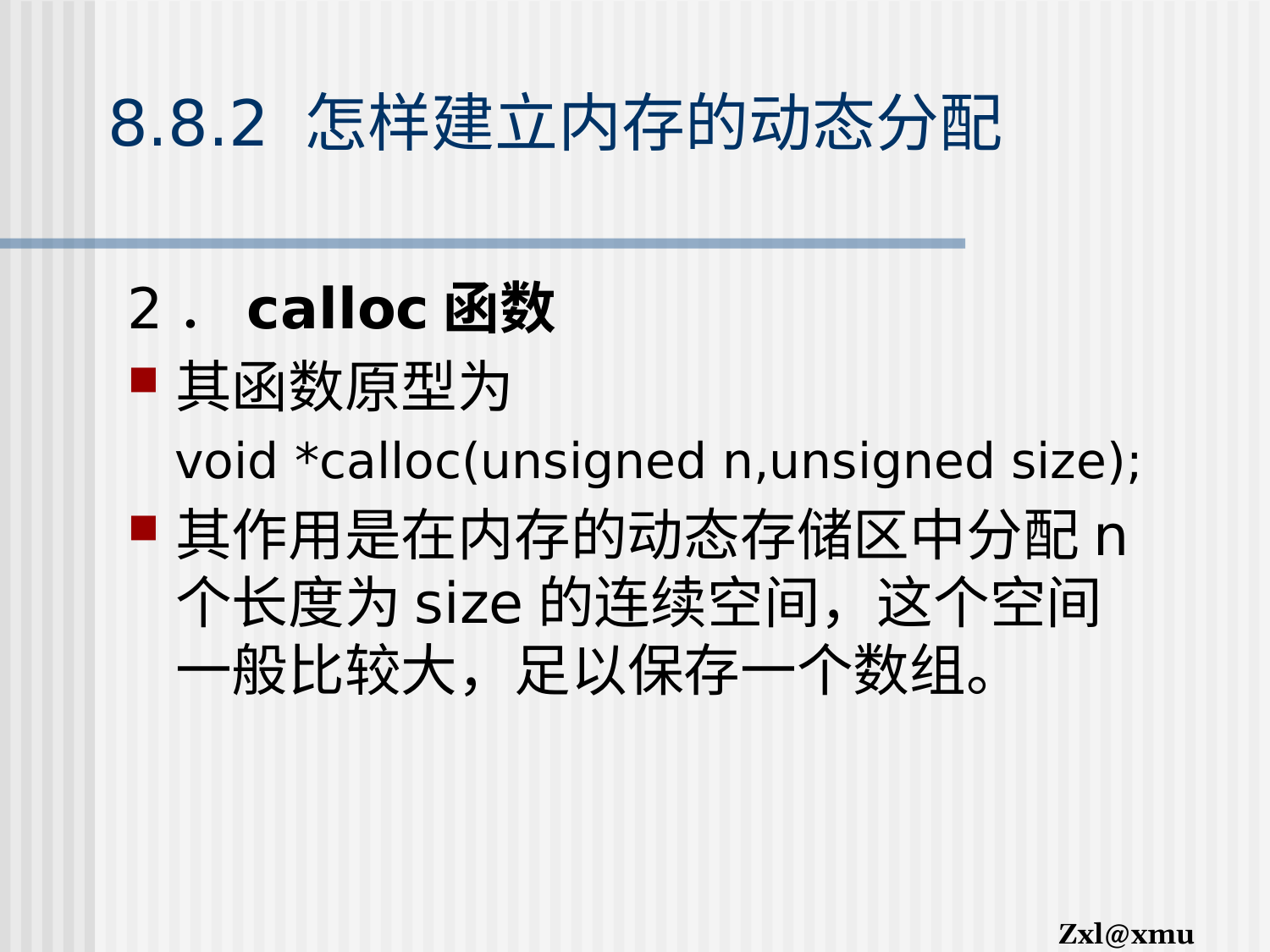

# 8.8.2 怎样建立内存的动态分配
2．calloc函数
其函数原型为
   void *calloc(unsigned n,unsigned size);
其作用是在内存的动态存储区中分配n个长度为size的连续空间，这个空间一般比较大，足以保存一个数组。